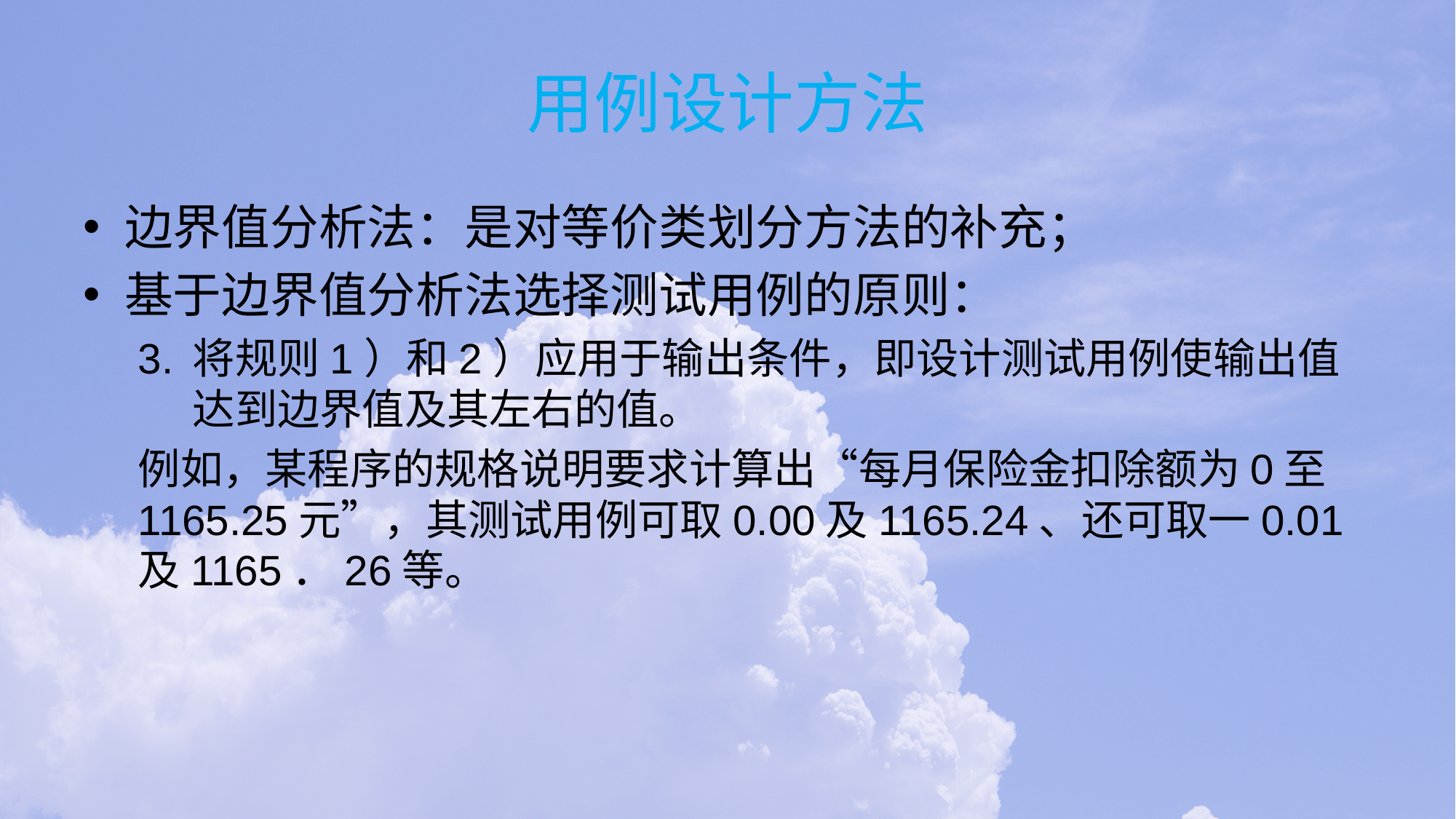

# 用例设计方法
边界值分析法：是对等价类划分方法的补充；
基于边界值分析法选择测试用例的原则：
将规则1）和2）应用于输出条件，即设计测试用例使输出值达到边界值及其左右的值。
例如，某程序的规格说明要求计算出“每月保险金扣除额为0至1165.25元”，其测试用例可取0.00及1165.24、还可取一0.01及1165．26等。